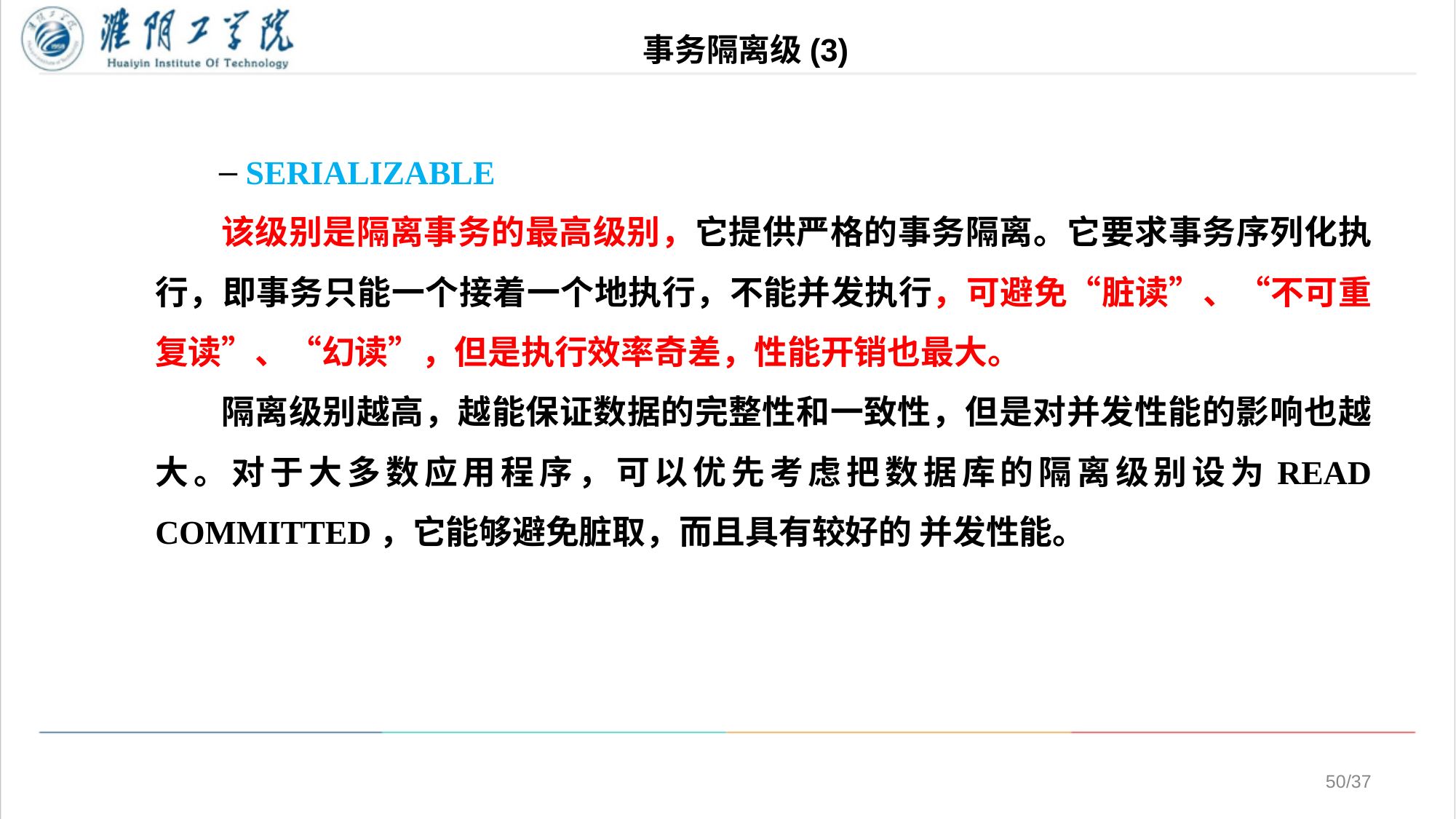

# 事务隔离级(3)
 SERIALIZABLE
       该级别是隔离事务的最高级别，它提供严格的事务隔离。它要求事务序列化执行，即事务只能一个接着一个地执行，不能并发执行，可避免“脏读”、“不可重复读”、“幻读”，但是执行效率奇差，性能开销也最大。
       隔离级别越高，越能保证数据的完整性和一致性，但是对并发性能的影响也越大。对于大多数应用程序，可以优先考虑把数据库的隔离级别设为READ COMMITTED，它能够避免脏取，而且具有较好的 并发性能。

50/37